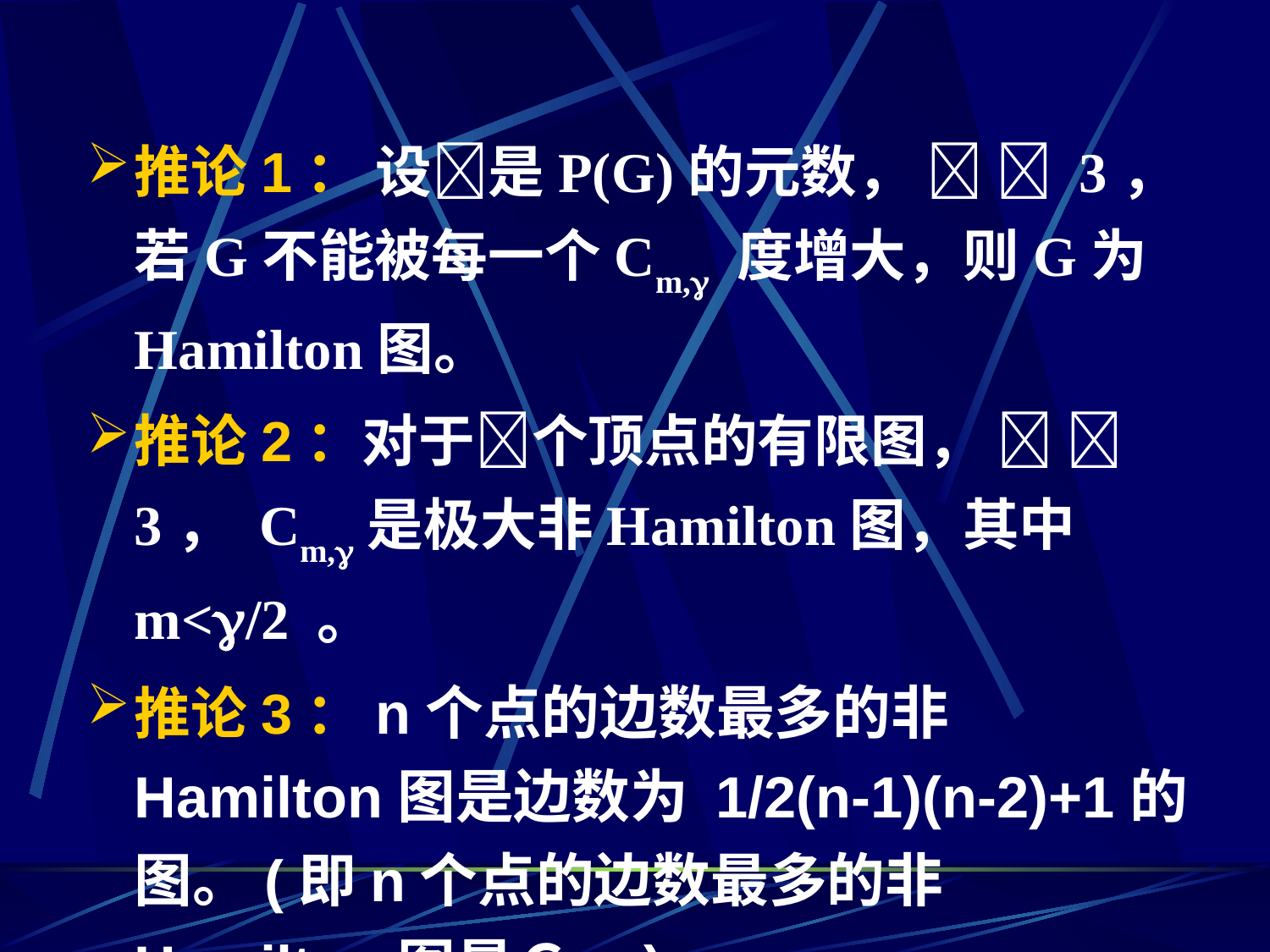

推论1： 设γ是P(G)的元数， γ ≥ 3，若G不能被每一个Cm,γ 度增大，则G为Hamilton图。
推论2：对于γ个顶点的有限图， γ ≥ 3， Cm,γ是极大非Hamilton图，其中m<γ/2 。
推论3：n个点的边数最多的非Hamilton图是边数为 1/2(n-1)(n-2)+1的图。(即n个点的边数最多的非Hamilton图是Ｃ1,n )